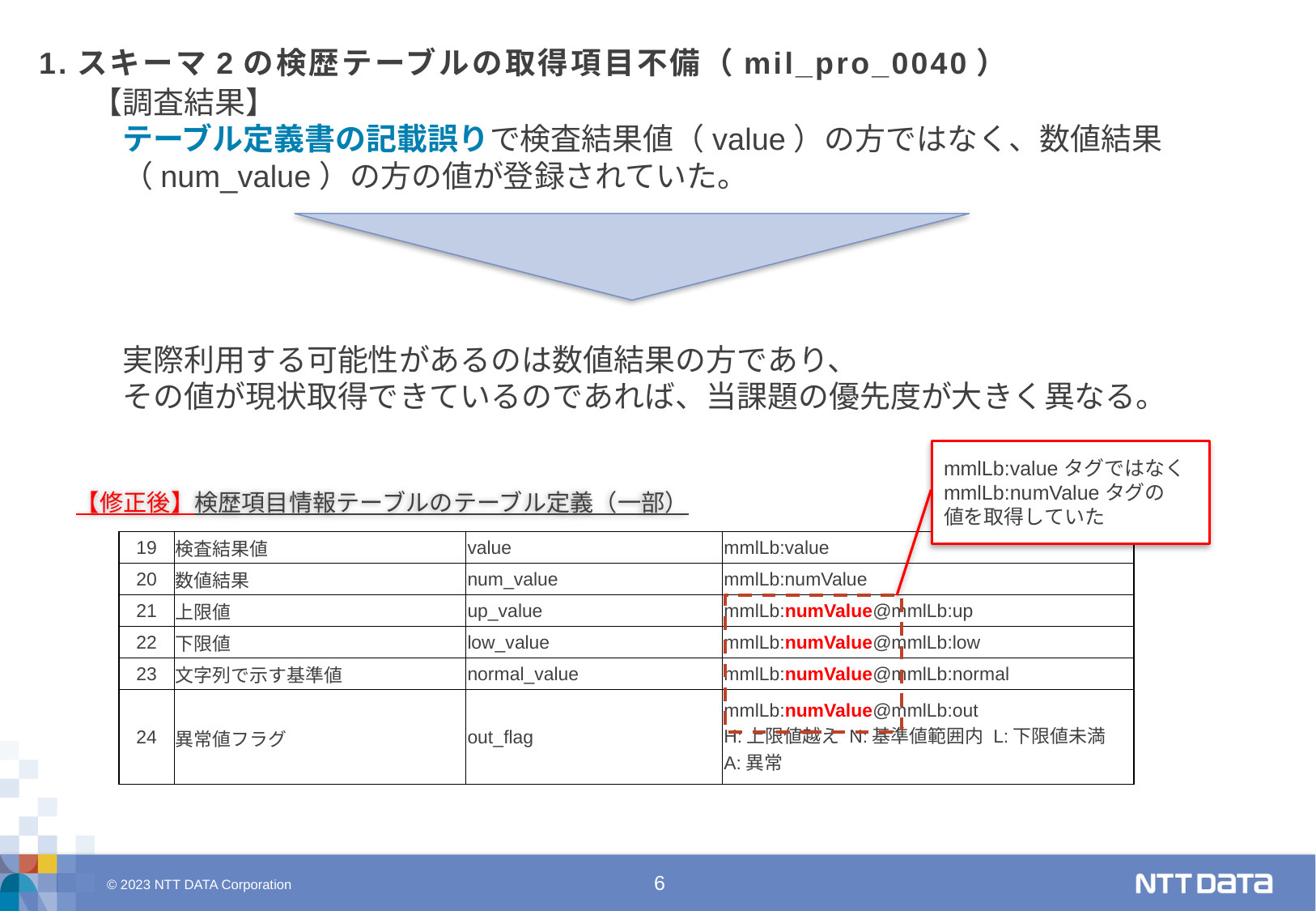

# 1.スキーマ2の検歴テーブルの取得項目不備（mil_pro_0040）
　【調査結果】
テーブル定義書の記載誤りで検査結果値（value）の方ではなく、数値結果（num_value）の方の値が登録されていた。

実際利用する可能性があるのは数値結果の方であり、
その値が現状取得できているのであれば、当課題の優先度が大きく異なる。

mmlLb:valueタグではなく
mmlLb:numValueタグの
値を取得していた
【修正後】検歴項目情報テーブルのテーブル定義（一部）
| 19 | 検査結果値 | value | mmlLb:value |
| --- | --- | --- | --- |
| 20 | 数値結果 | num\_value | mmlLb:numValue |
| 21 | 上限値 | up\_value | mmlLb:numValue@mmlLb:up |
| 22 | 下限値 | low\_value | mmlLb:numValue@mmlLb:low |
| 23 | 文字列で示す基準値 | normal\_value | mmlLb:numValue@mmlLb:normal |
| 24 | 異常値フラグ | out\_flag | mmlLb:numValue@mmlLb:out H:上限値越え N:基準値範囲内 L:下限値未満 A:異常 |